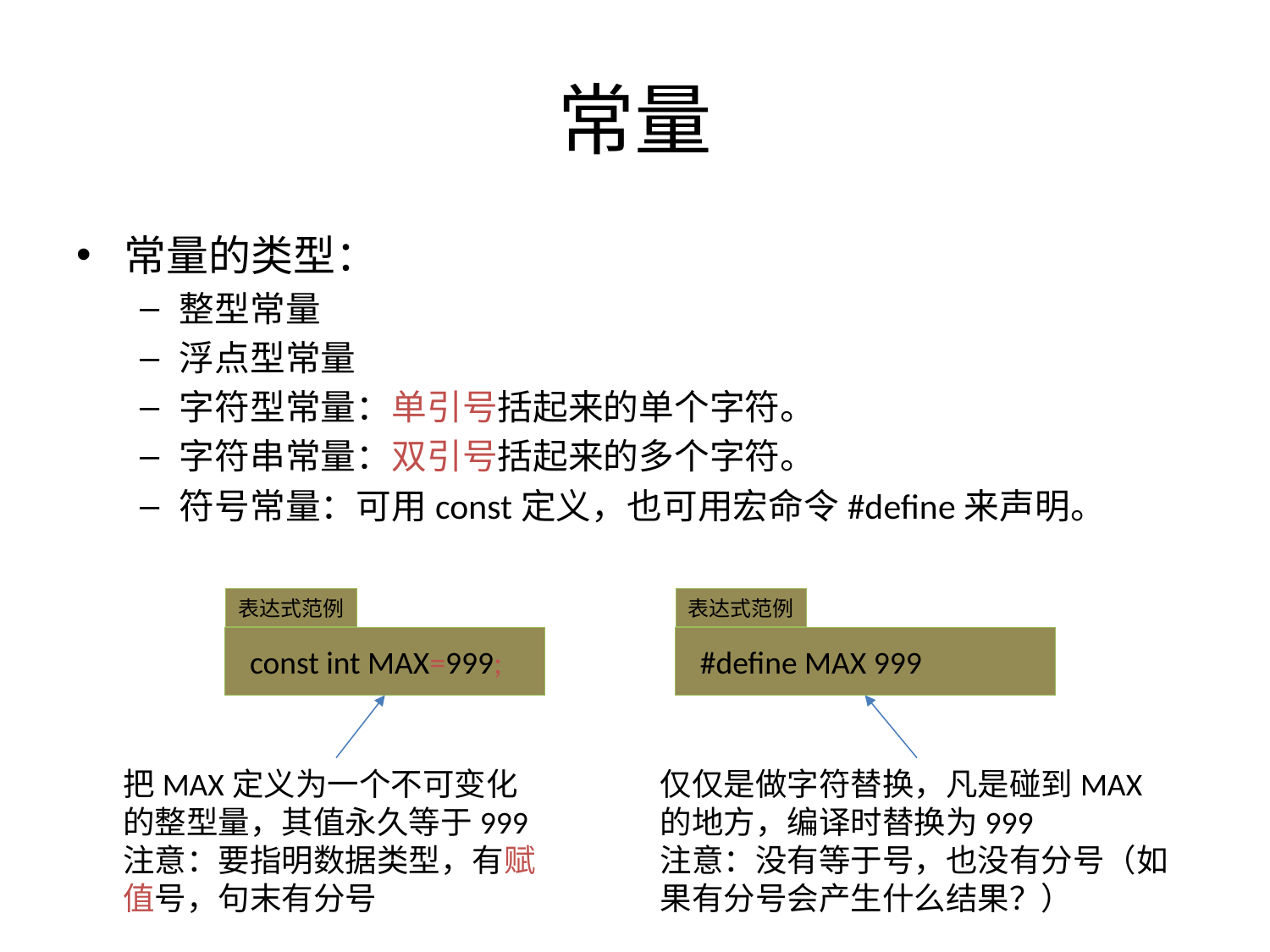

# 常量
常量的类型：
整型常量
浮点型常量
字符型常量：单引号括起来的单个字符。
字符串常量：双引号括起来的多个字符。
符号常量：可用const定义，也可用宏命令#define来声明。
表达式范例
表达式范例
const int MAX=999;
#define MAX 999
把MAX定义为一个不可变化的整型量，其值永久等于999
注意：要指明数据类型，有赋值号，句末有分号
仅仅是做字符替换，凡是碰到MAX的地方，编译时替换为999
注意：没有等于号，也没有分号（如果有分号会产生什么结果？）